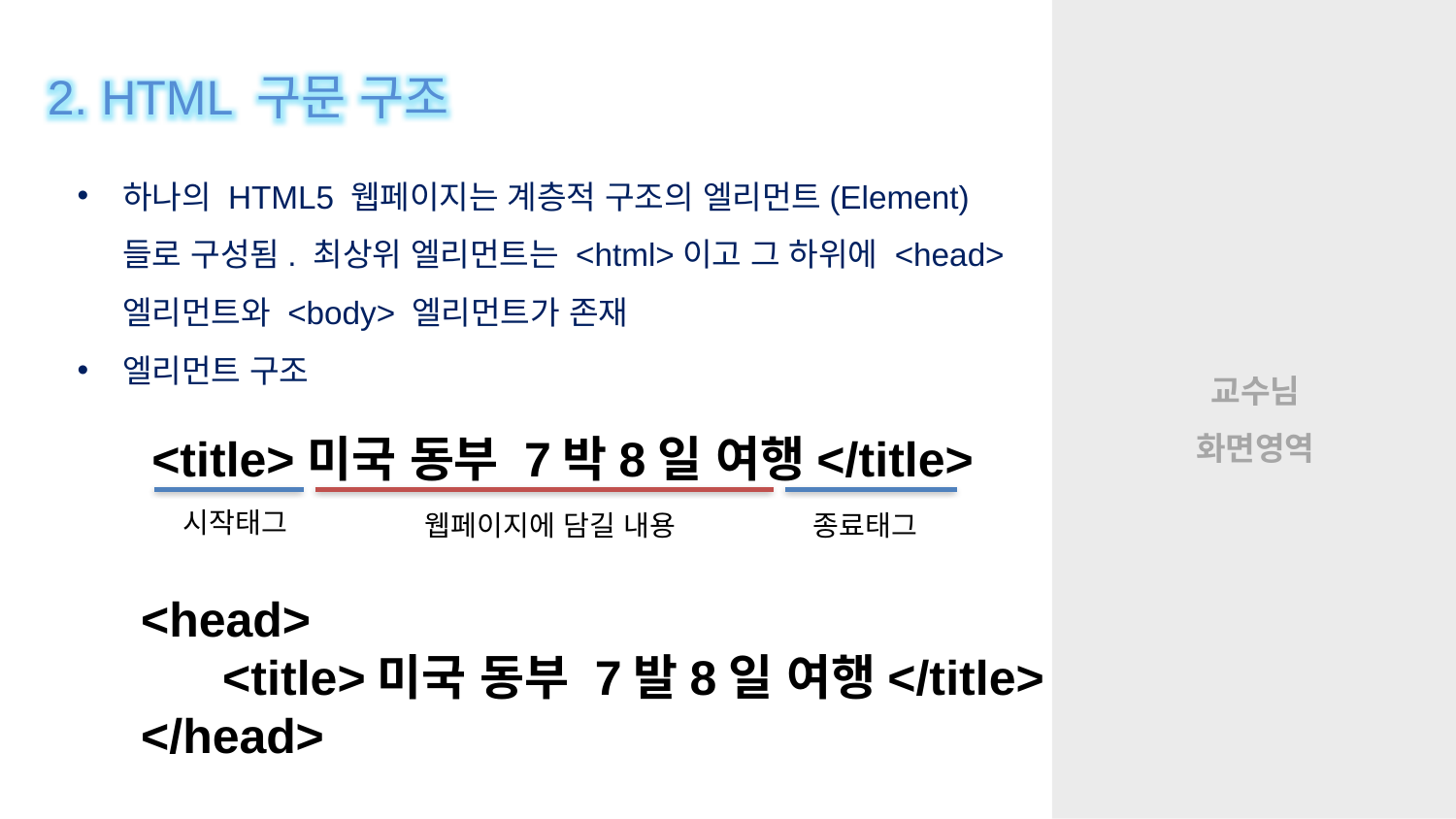

2. HTML 구문 구조
하나의 HTML5 웹페이지는 계층적 구조의 엘리먼트(Element)들로 구성됨. 최상위 엘리먼트는 <html>이고 그 하위에 <head>엘리먼트와 <body> 엘리먼트가 존재
엘리먼트 구조

<title>미국 동부 7박8일 여행</title>
시작태그
웹페이지에 담길 내용
종료태그
<head>
      <title>미국 동부 7발8일 여행</title>
</head>